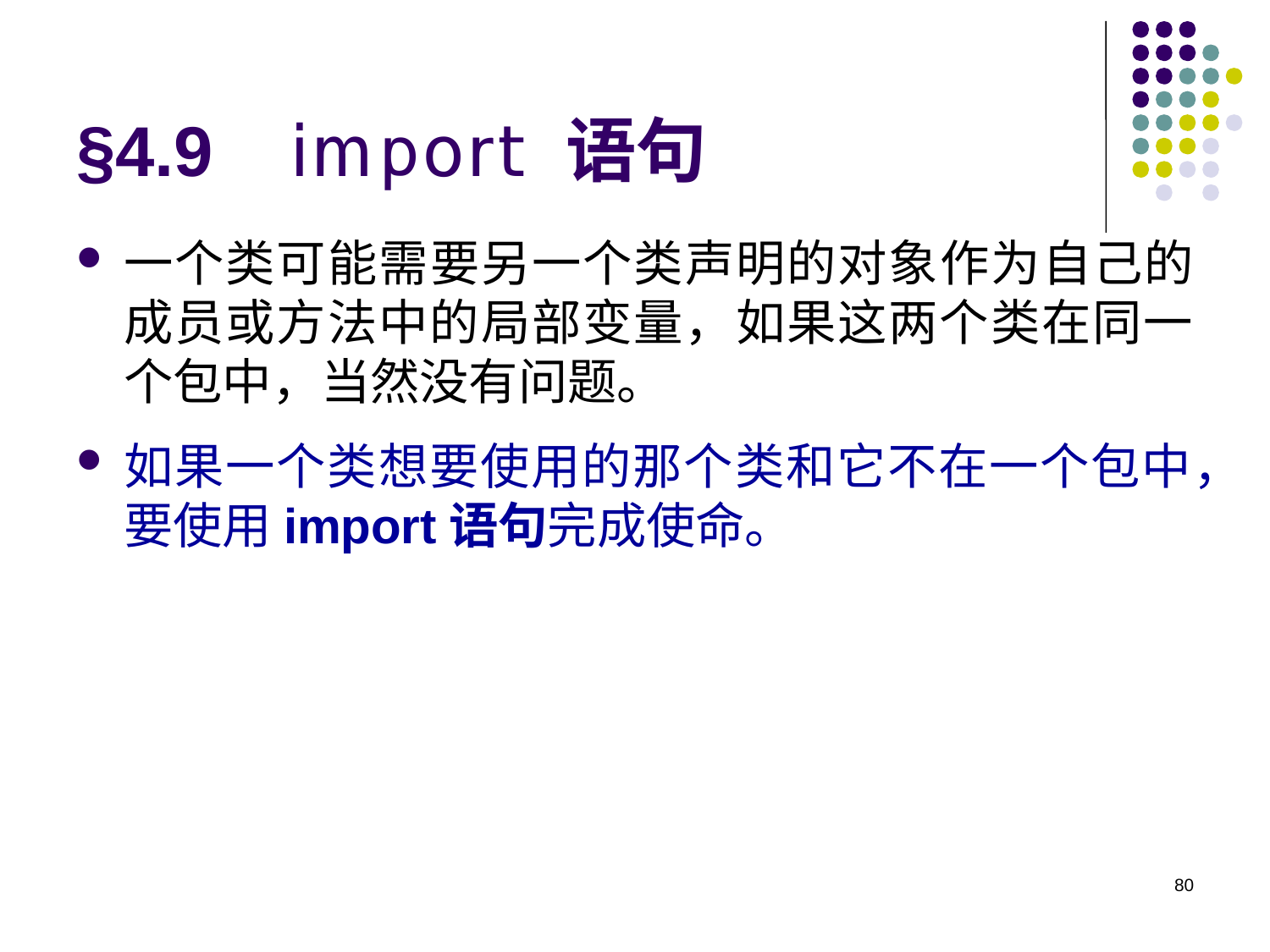

# §4.9    import 语句
一个类可能需要另一个类声明的对象作为自己的成员或方法中的局部变量，如果这两个类在同一个包中，当然没有问题。
如果一个类想要使用的那个类和它不在一个包中，要使用import语句完成使命。

80